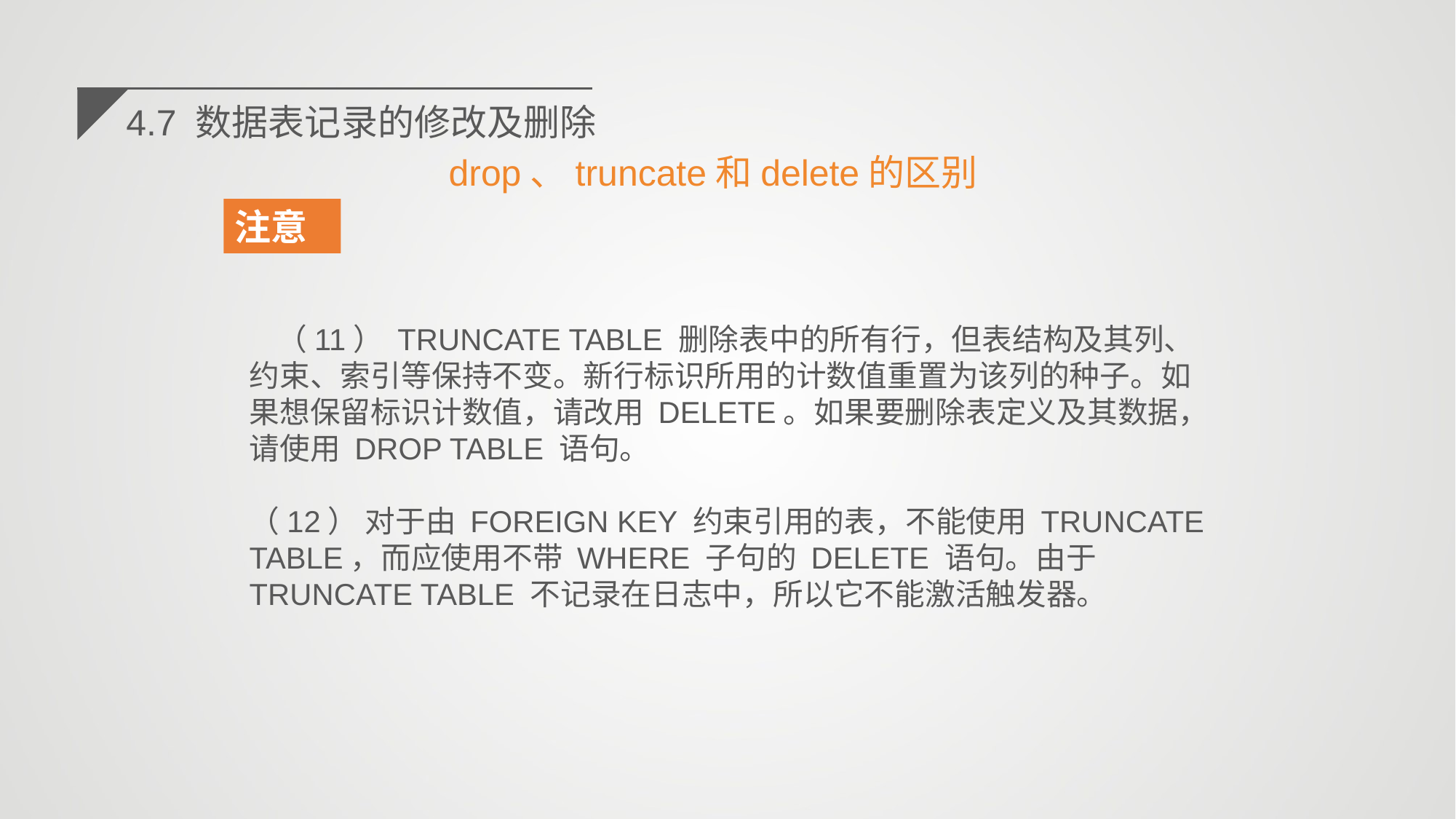

4.7 数据表记录的修改及删除

drop、truncate和delete的区别
注意
   （11） TRUNCATE TABLE 删除表中的所有行，但表结构及其列、约束、索引等保持不变。新行标识所用的计数值重置为该列的种子。如果想保留标识计数值，请改用 DELETE。如果要删除表定义及其数据，请使用 DROP TABLE 语句。

（12） 对于由 FOREIGN KEY 约束引用的表，不能使用 TRUNCATE TABLE，而应使用不带 WHERE 子句的 DELETE 语句。由于 TRUNCATE TABLE 不记录在日志中，所以它不能激活触发器。